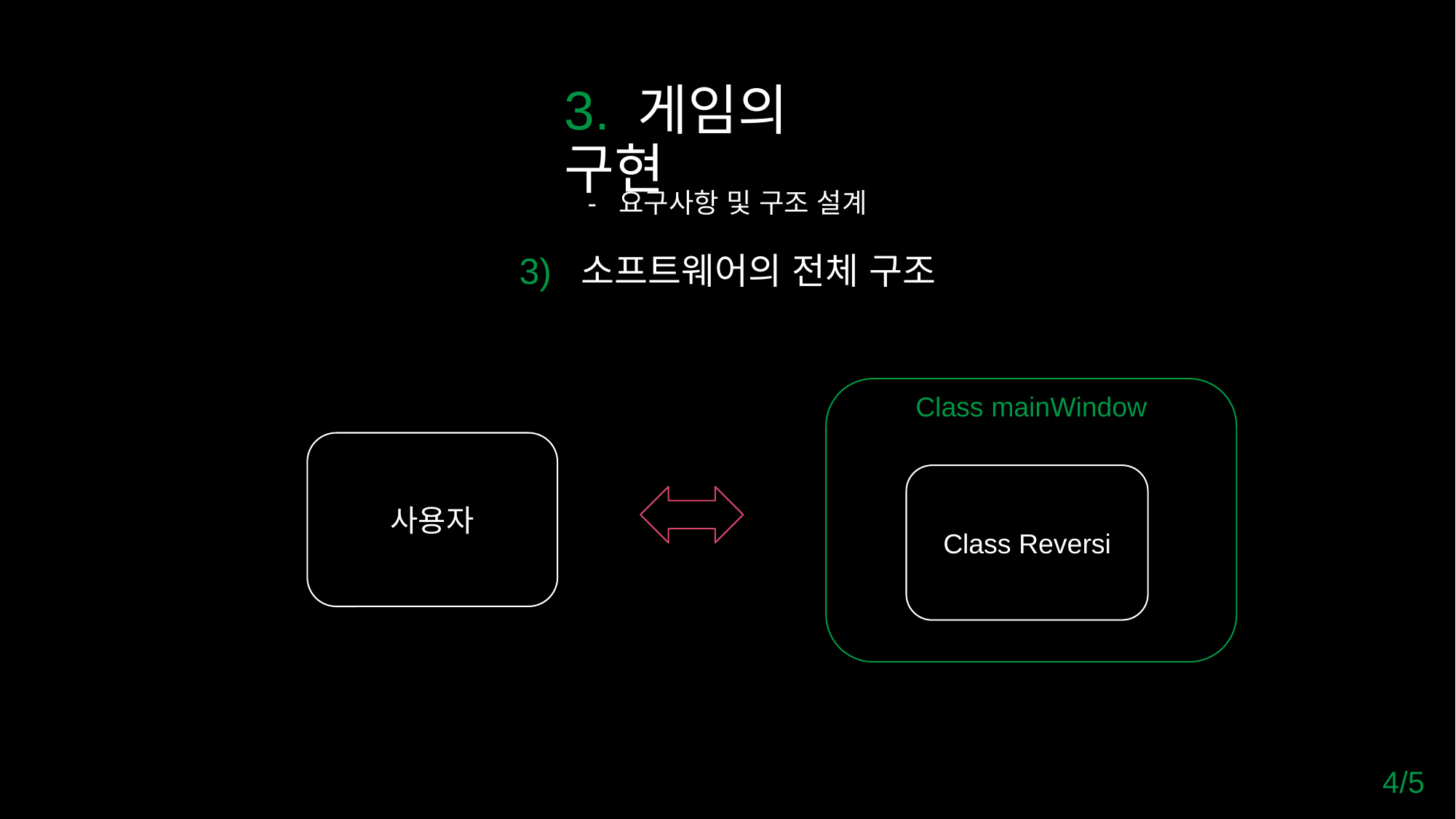

3. 게임의 구현
-  요구사항 및 구조 설계
3)  소프트웨어의 전체 구조
Class mainWindow

사용자
Class Reversi

4/5